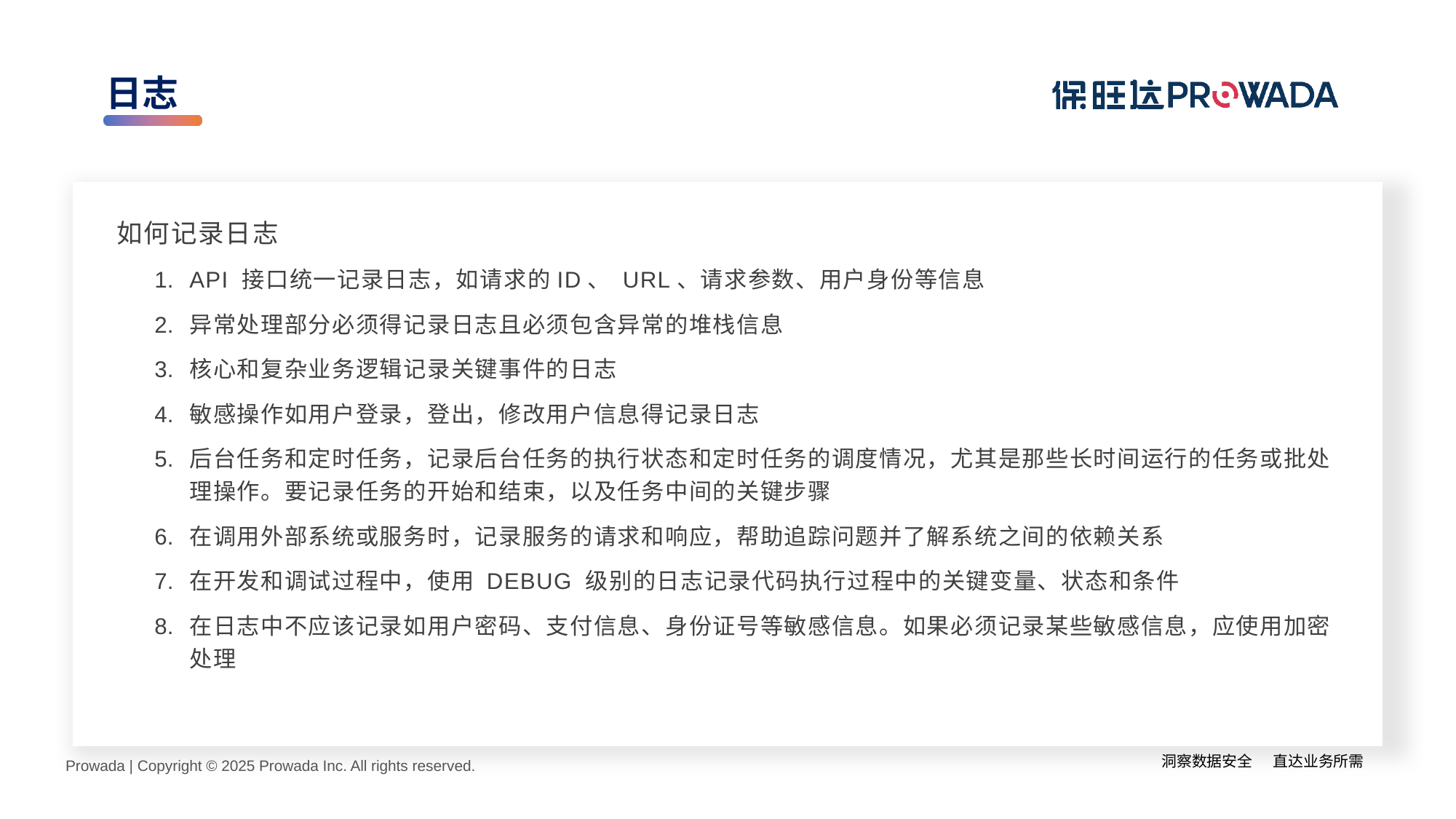

日志

如何记录日志
API 接口统一记录日志，如请求的ID、 URL、请求参数、用户身份等信息
异常处理部分必须得记录日志且必须包含异常的堆栈信息
核心和复杂业务逻辑记录关键事件的日志
敏感操作如用户登录，登出，修改用户信息得记录日志
后台任务和定时任务，记录后台任务的执行状态和定时任务的调度情况，尤其是那些长时间运行的任务或批处理操作。要记录任务的开始和结束，以及任务中间的关键步骤
在调用外部系统或服务时，记录服务的请求和响应，帮助追踪问题并了解系统之间的依赖关系
在开发和调试过程中，使用 DEBUG 级别的日志记录代码执行过程中的关键变量、状态和条件
在日志中不应该记录如用户密码、支付信息、身份证号等敏感信息。如果必须记录某些敏感信息，应使用加密处理